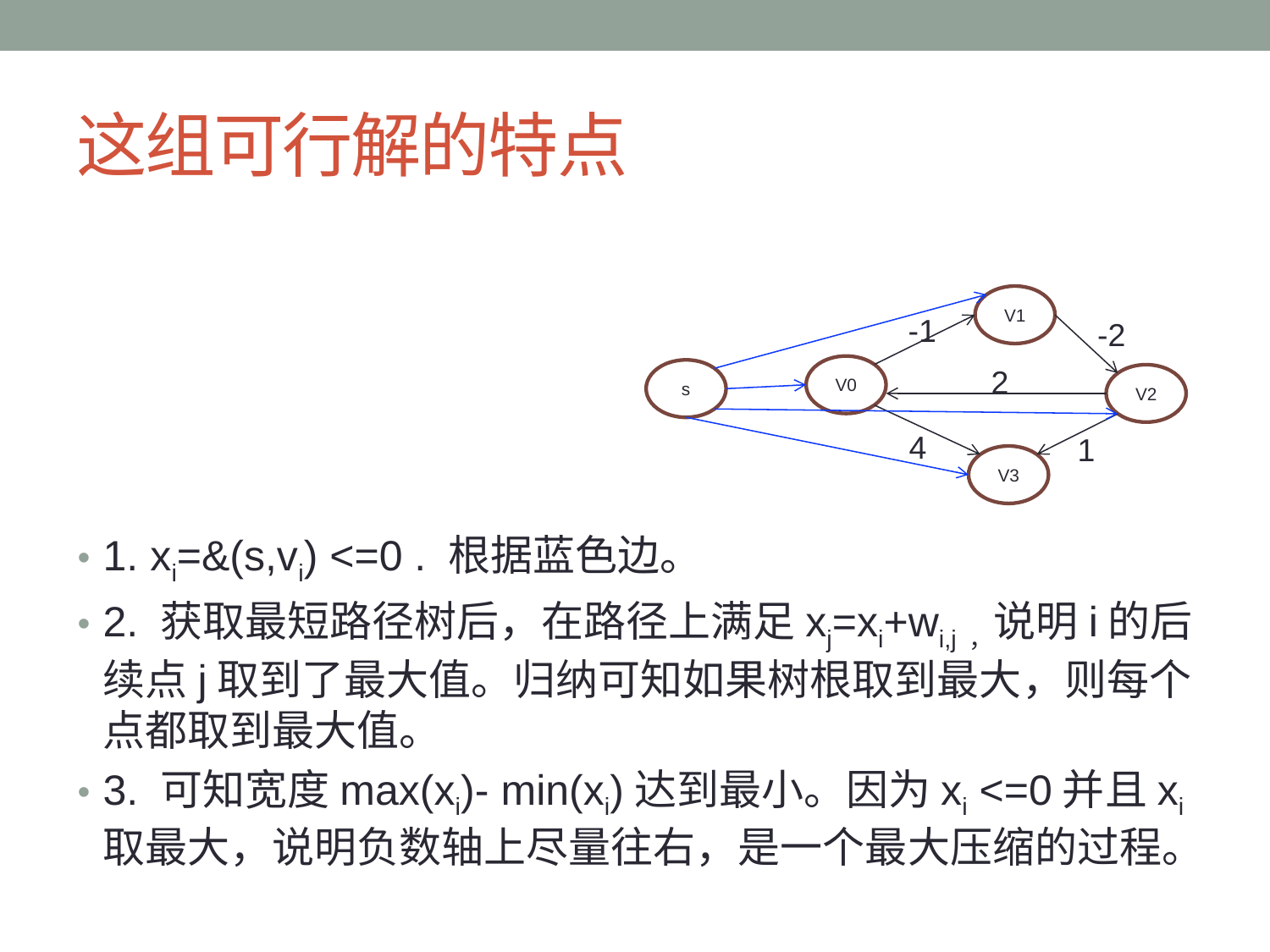

# 这组可行解的特点

1. xi=&(s,vi) <=0 . 根据蓝色边。
2. 获取最短路径树后，在路径上满足xj=xi+wi,j ，说明i的后续点j取到了最大值。归纳可知如果树根取到最大，则每个点都取到最大值。
3. 可知宽度max(xi)- min(xi)达到最小。因为xi <=0并且xi取最大，说明负数轴上尽量往右，是一个最大压缩的过程。
V1
-1
-2
V0
2
s
V2
4
1
V3